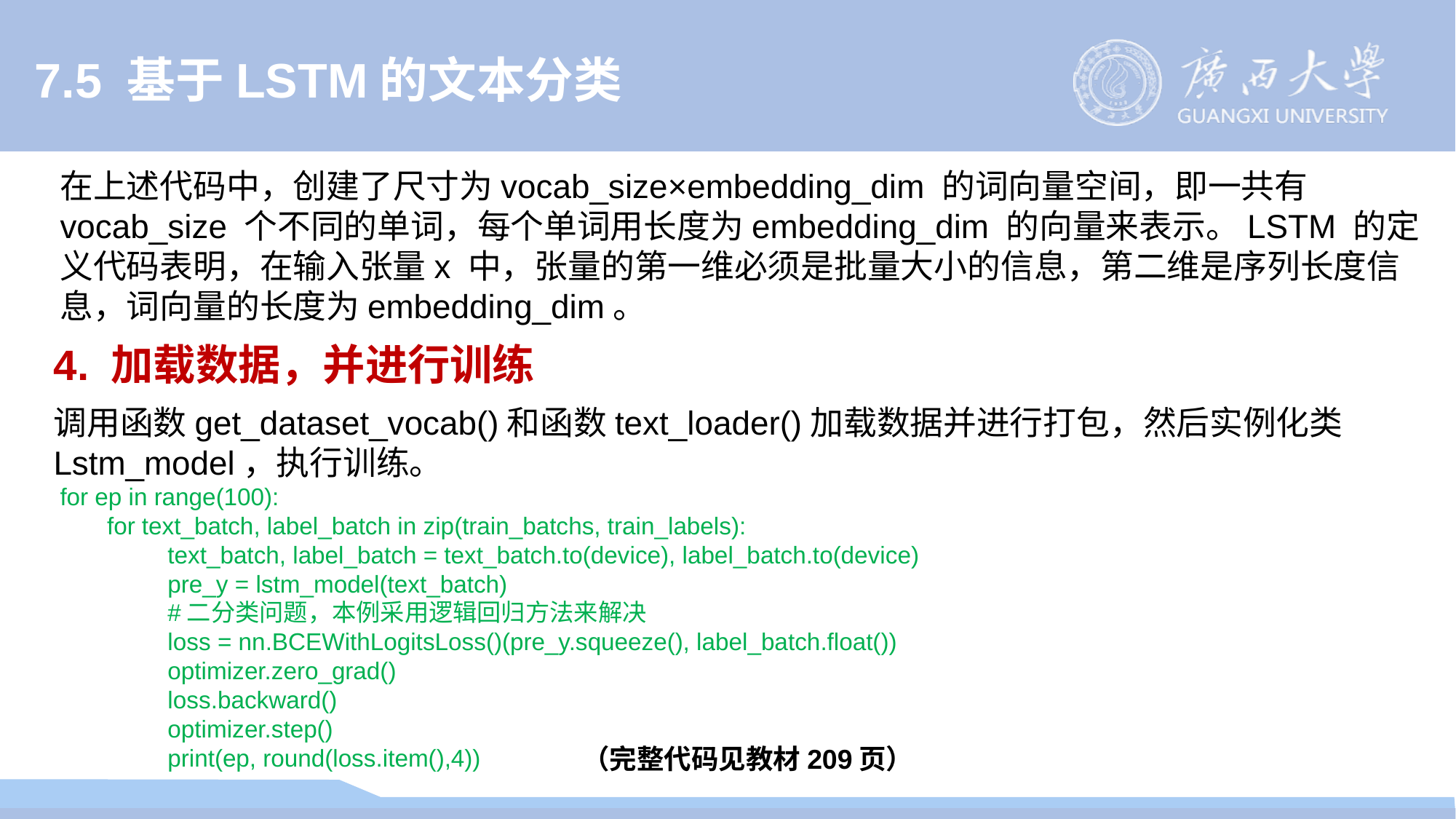

7.5 基于LSTM的文本分类
在上述代码中，创建了尺寸为vocab_size×embedding_dim 的词向量空间，即一共有vocab_size 个不同的单词，每个单词用长度为embedding_dim 的向量来表示。LSTM 的定义代码表明，在输入张量x 中，张量的第一维必须是批量大小的信息，第二维是序列长度信息，词向量的长度为embedding_dim。
4. 加载数据，并进行训练
调用函数get_dataset_vocab()和函数text_loader()加载数据并进行打包，然后实例化类Lstm_model，执行训练。
for ep in range(100):
       for text_batch, label_batch in zip(train_batchs, train_labels):
                text_batch, label_batch = text_batch.to(device), label_batch.to(device)
                pre_y = lstm_model(text_batch)
                #二分类问题，本例采用逻辑回归方法来解决
                loss = nn.BCEWithLogitsLoss()(pre_y.squeeze(), label_batch.float())
                optimizer.zero_grad()
                loss.backward()
                optimizer.step()
                print(ep, round(loss.item(),4))
（完整代码见教材209页）